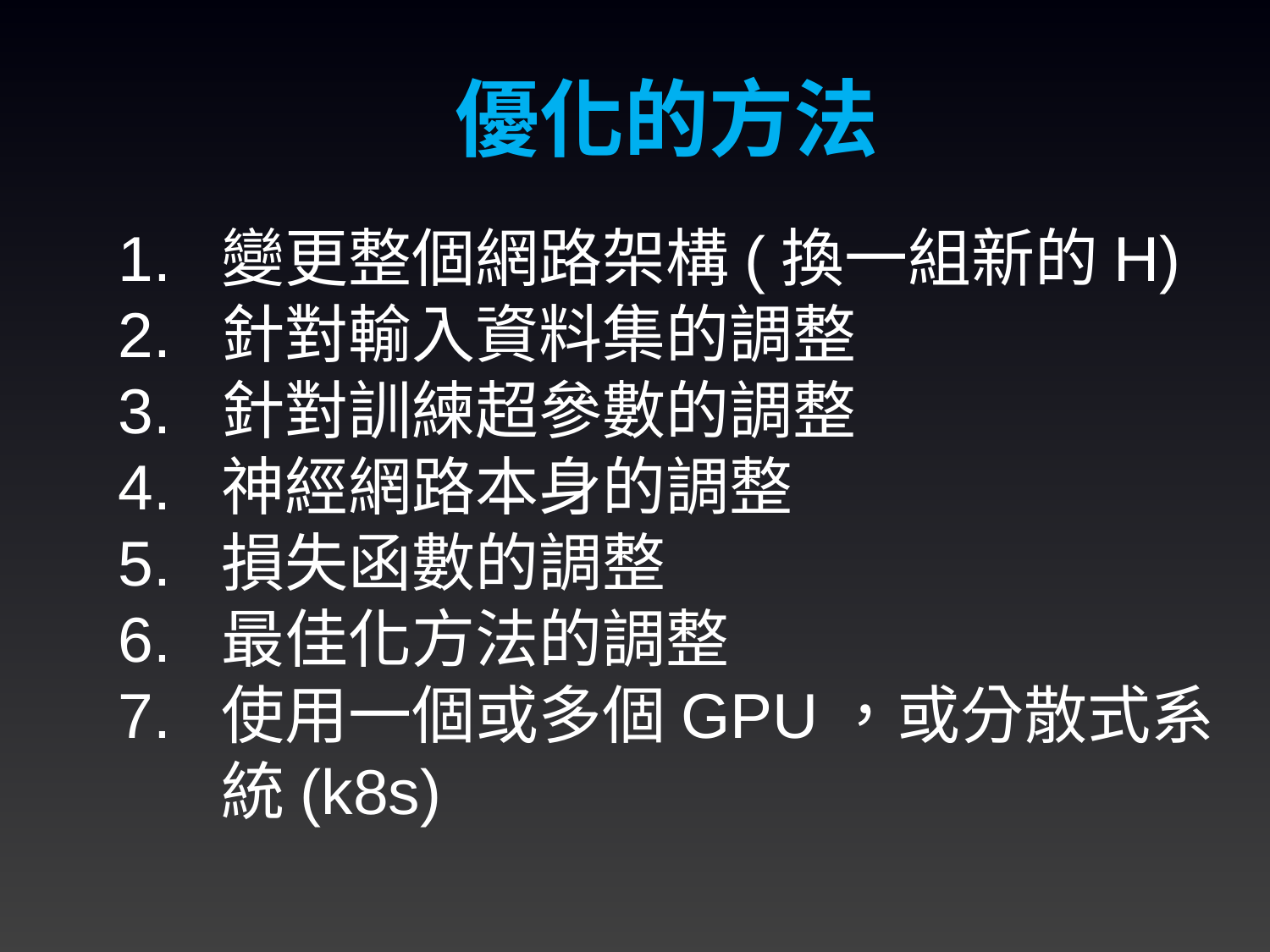

優化的方法
變更整個網路架構(換一組新的H)
針對輸入資料集的調整
針對訓練超參數的調整
神經網路本身的調整
損失函數的調整
最佳化方法的調整
使用一個或多個GPU，或分散式系統(k8s)